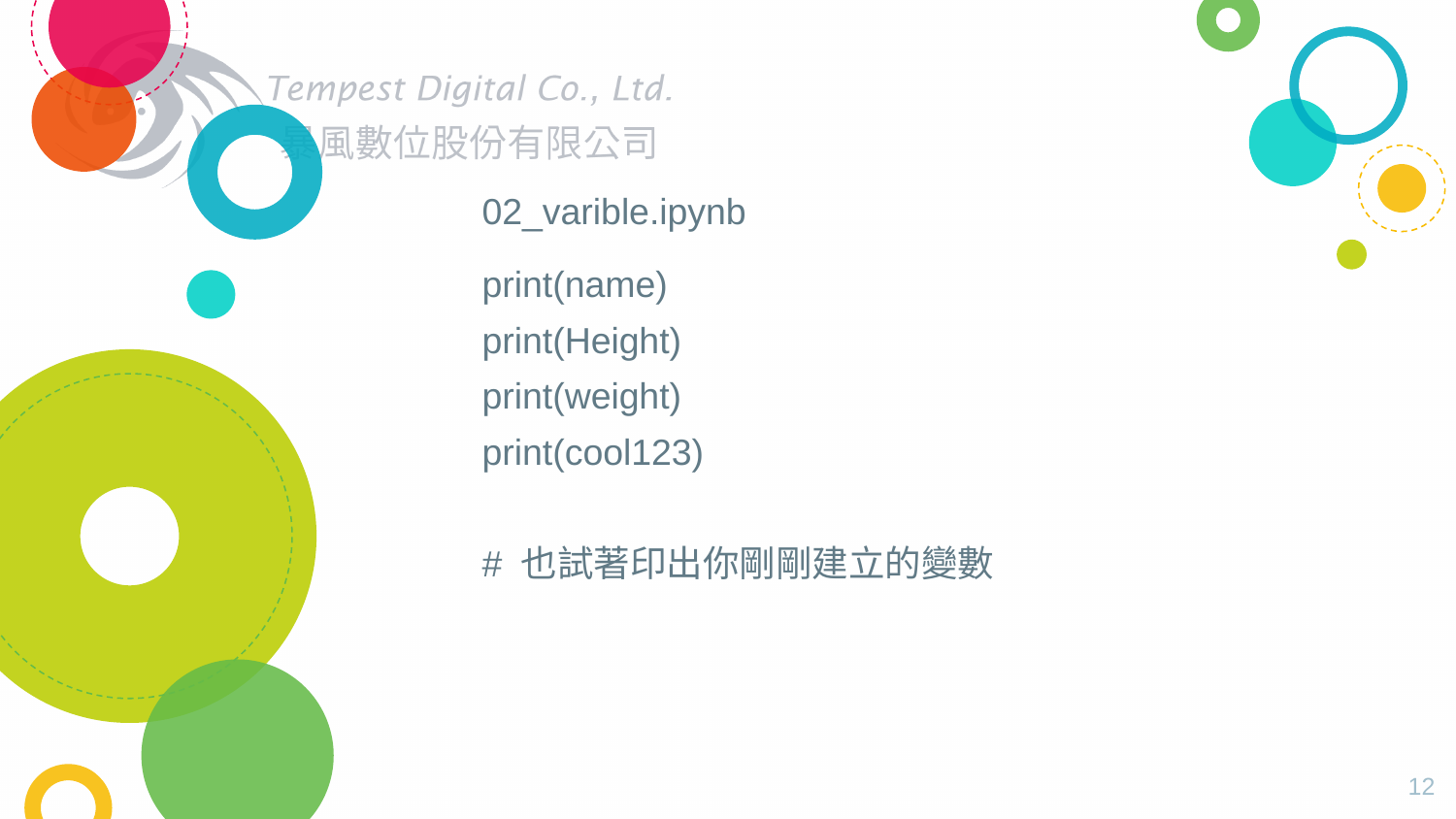

# 02_varible.ipynb
print(name)
print(Height)
print(weight)
print(cool123)

# 也試著印出你剛剛建立的變數
12